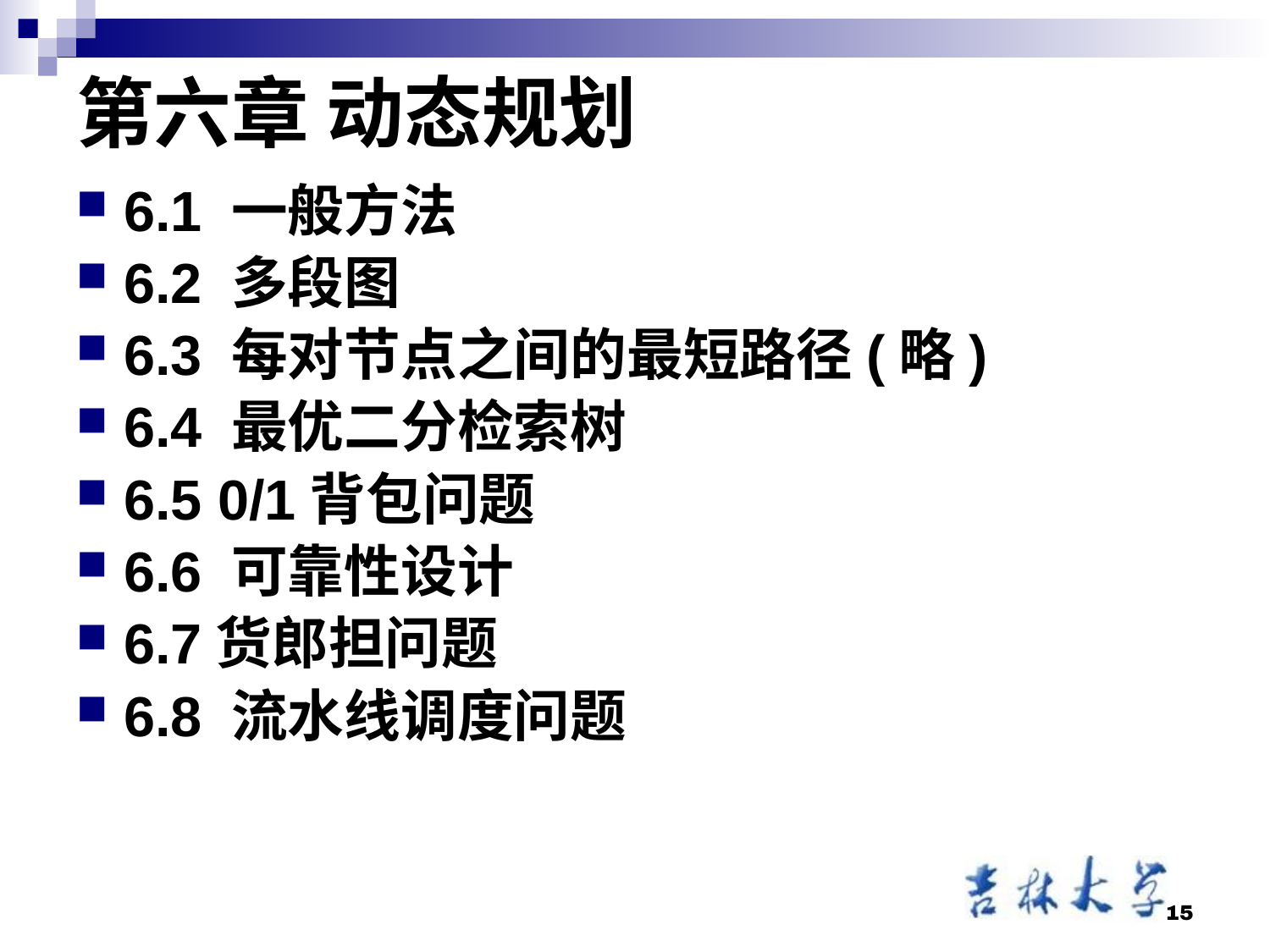

# 第六章 动态规划
6.1 一般方法
6.2 多段图
6.3 每对节点之间的最短路径(略)
6.4 最优二分检索树
6.5 0/1背包问题
6.6 可靠性设计
6.7货郎担问题
6.8 流水线调度问题

15